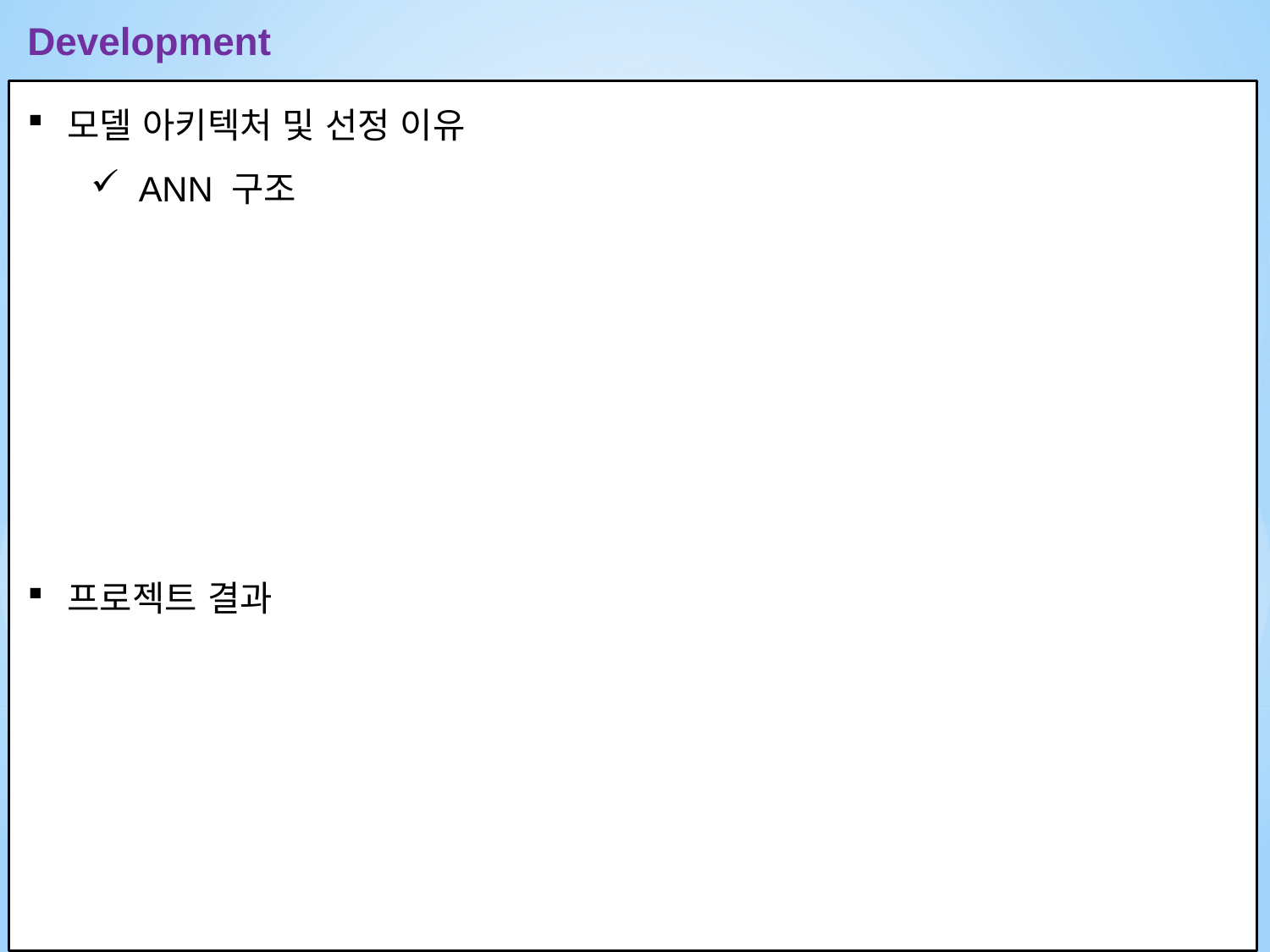

Development
모델 아키텍처 및 선정 이유
ANN 구조

프로젝트 결과